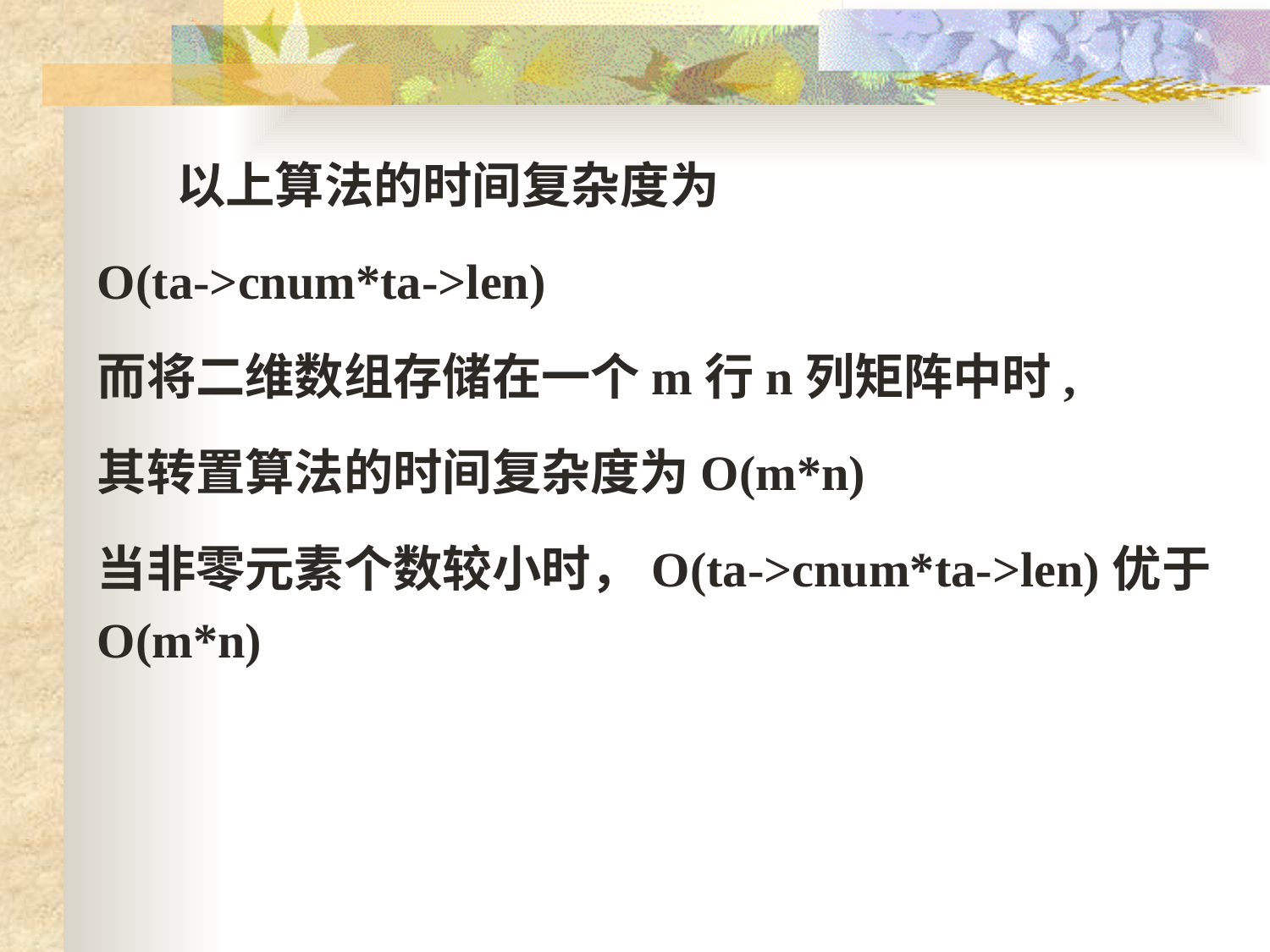

以上算法的时间复杂度为
O(ta->cnum*ta->len)
而将二维数组存储在一个m行n列矩阵中时,
其转置算法的时间复杂度为O(m*n)
当非零元素个数较小时，O(ta->cnum*ta->len)优于O(m*n)